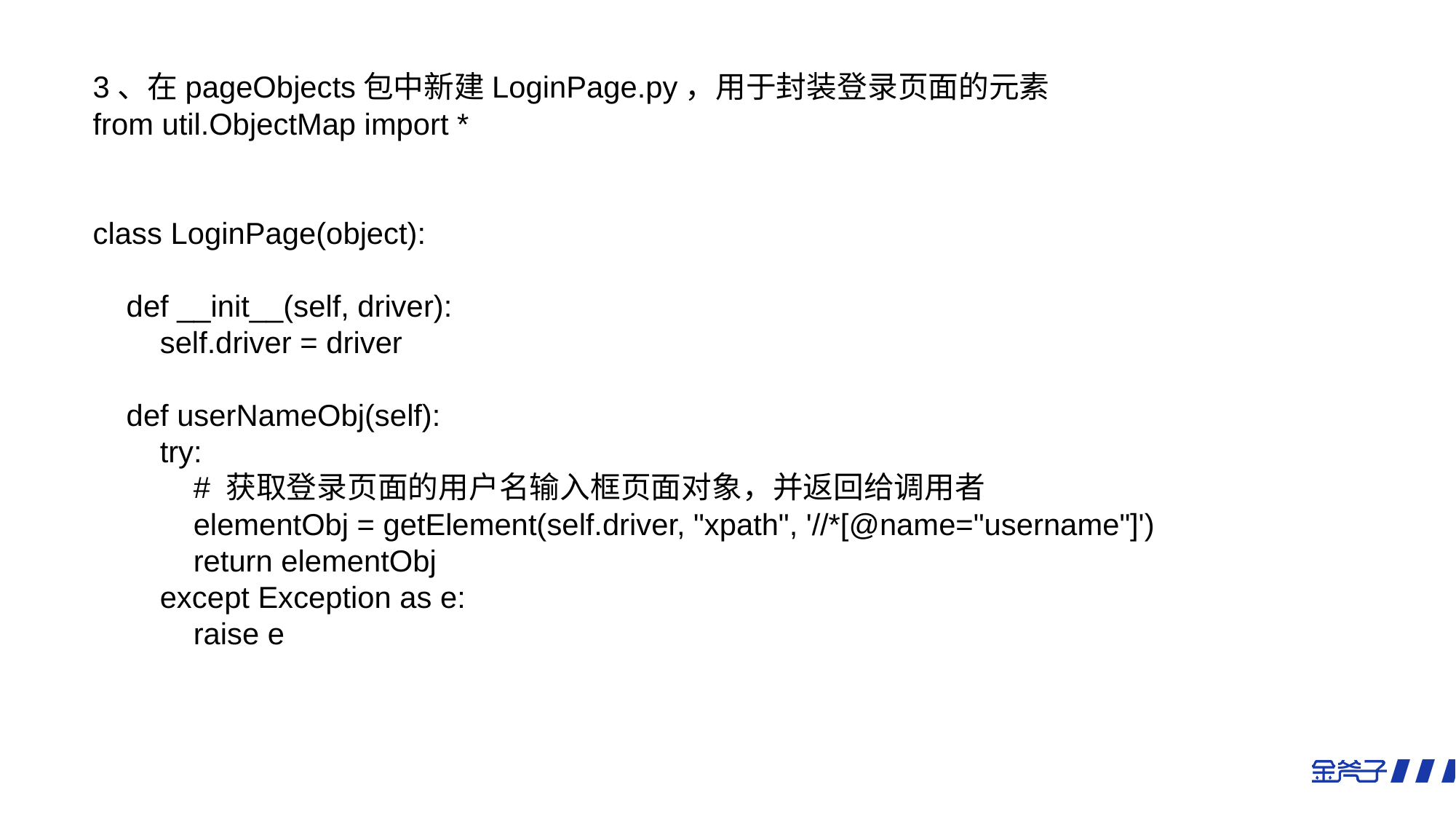

3、在pageObjects包中新建LoginPage.py，用于封装登录页面的元素
from util.ObjectMap import *

class LoginPage(object):

    def __init__(self, driver):
        self.driver = driver

    def userNameObj(self):
        try:
            # 获取登录页面的用户名输入框页面对象，并返回给调用者
            elementObj = getElement(self.driver, "xpath", '//*[@name="username"]')
            return elementObj
        except Exception as e:
            raise e